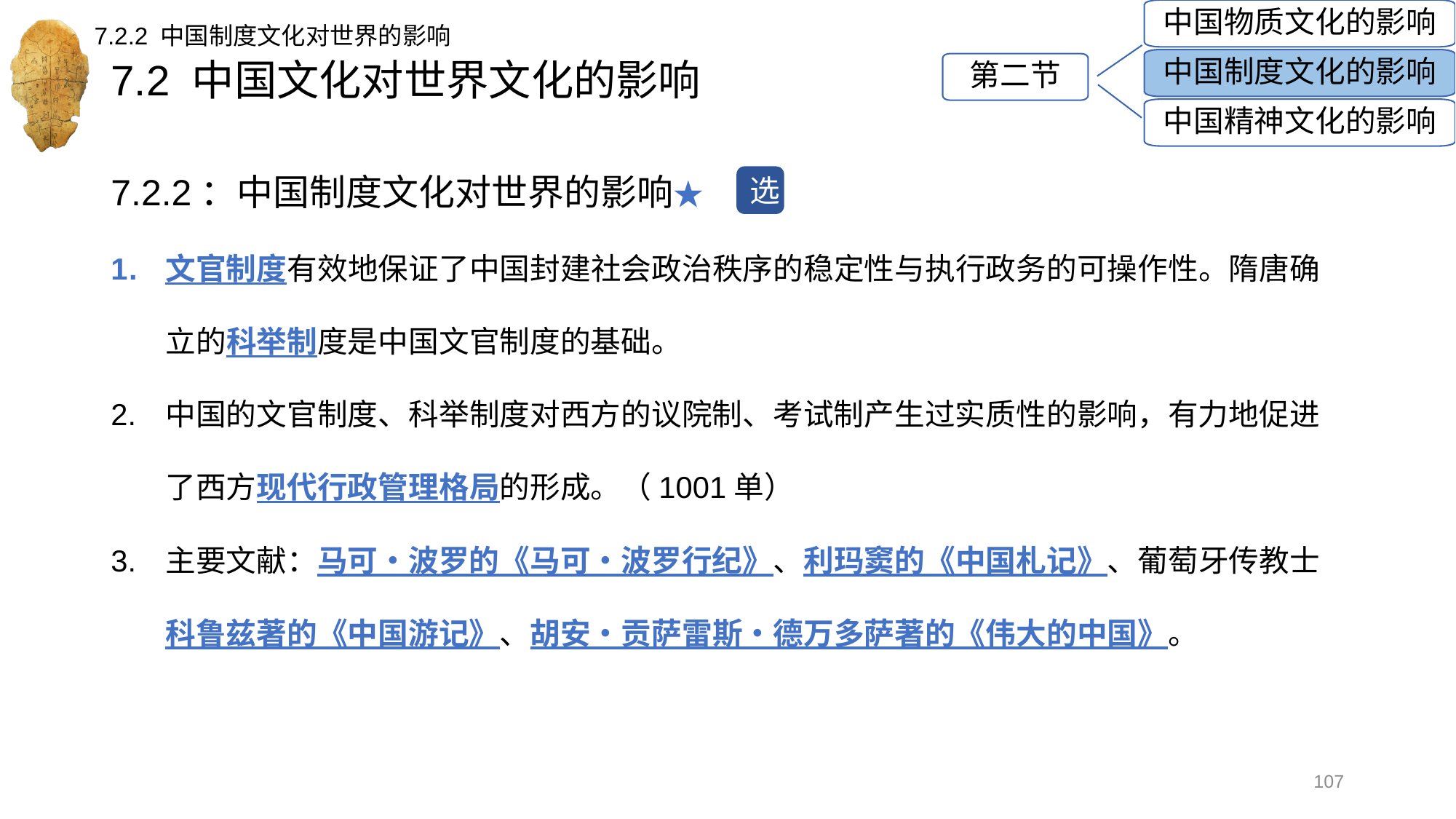

中国物质文化的影响
7.2.2 中国制度文化对世界的影响

# 7.2 中国文化对世界文化的影响
中国制度文化的影响
第二节

中国精神文化的影响
7.2.2：中国制度文化对世界的影响★
文官制度有效地保证了中国封建社会政治秩序的稳定性与执行政务的可操作性。隋唐确立的科举制度是中国文官制度的基础。
中国的文官制度、科举制度对西方的议院制、考试制产生过实质性的影响，有力地促进了西方现代行政管理格局的形成。（1001单）
主要文献：马可•波罗的《马可•波罗行纪》、利玛窦的《中国札记》、葡萄牙传教士科鲁兹著的《中国游记》、胡安•贡萨雷斯•德万多萨著的《伟大的中国》。
选
107